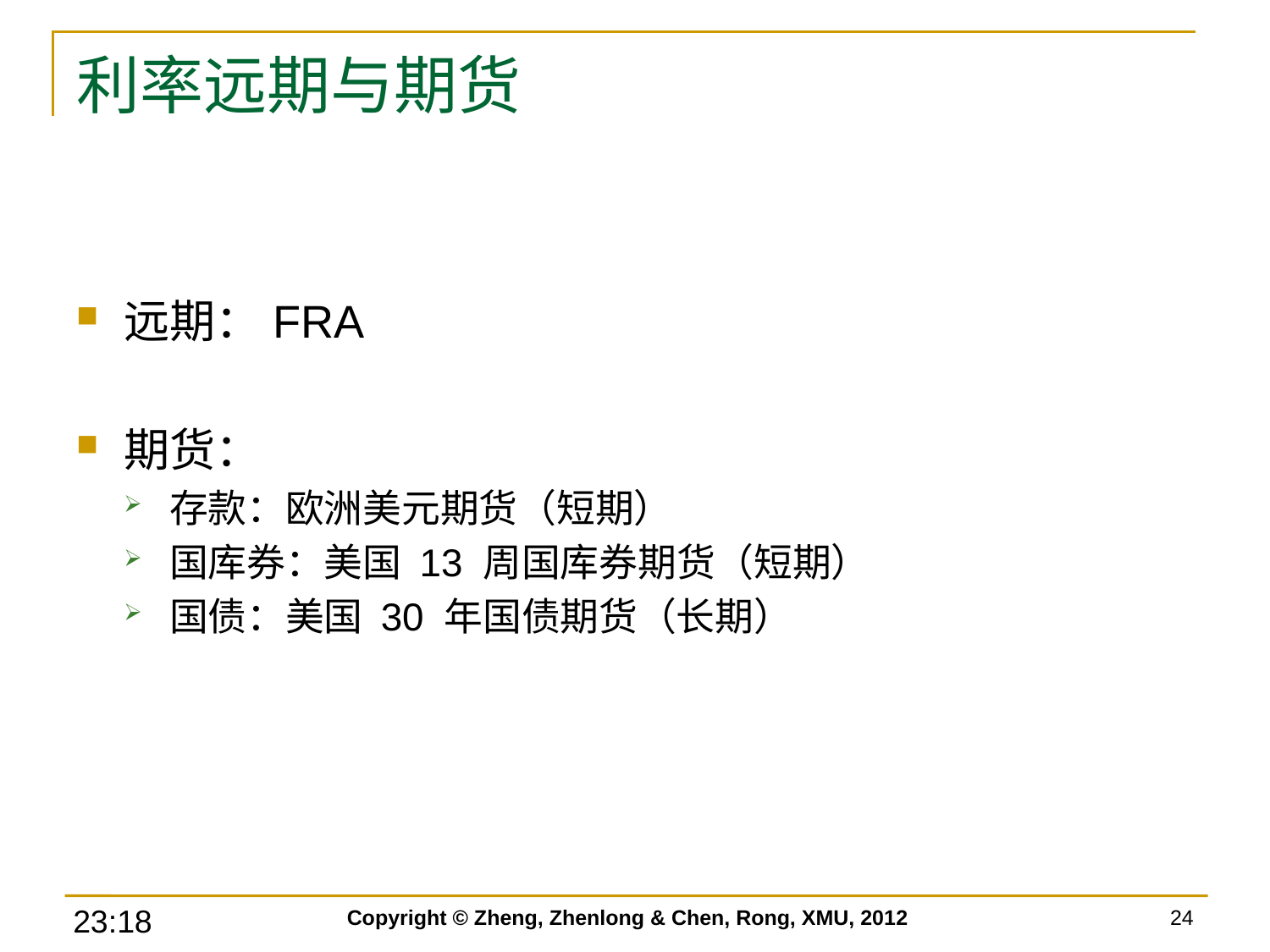

# 利率远期与期货

远期：FRA

期货：
存款：欧洲美元期货（短期）
国库券：美国 13 周国库券期货（短期）
国债：美国 30 年国债期货（长期）
Copyright © Zheng, Zhenlong & Chen, Rong, XMU, 2012
24